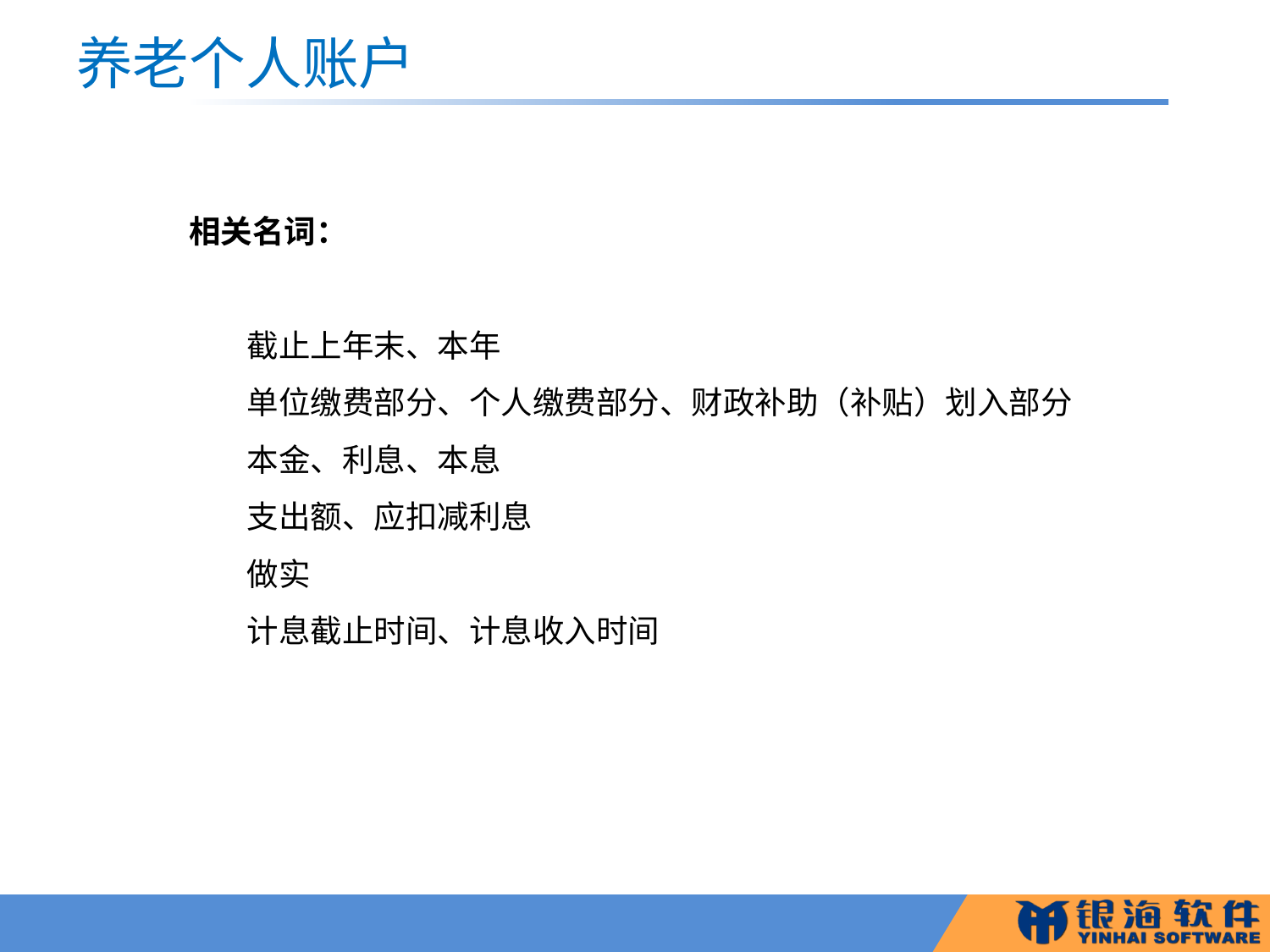

# 养老个人账户
相关名词：

       截止上年末、本年
       单位缴费部分、个人缴费部分、财政补助（补贴）划入部分
       本金、利息、本息
       支出额、应扣减利息
       做实
       计息截止时间、计息收入时间